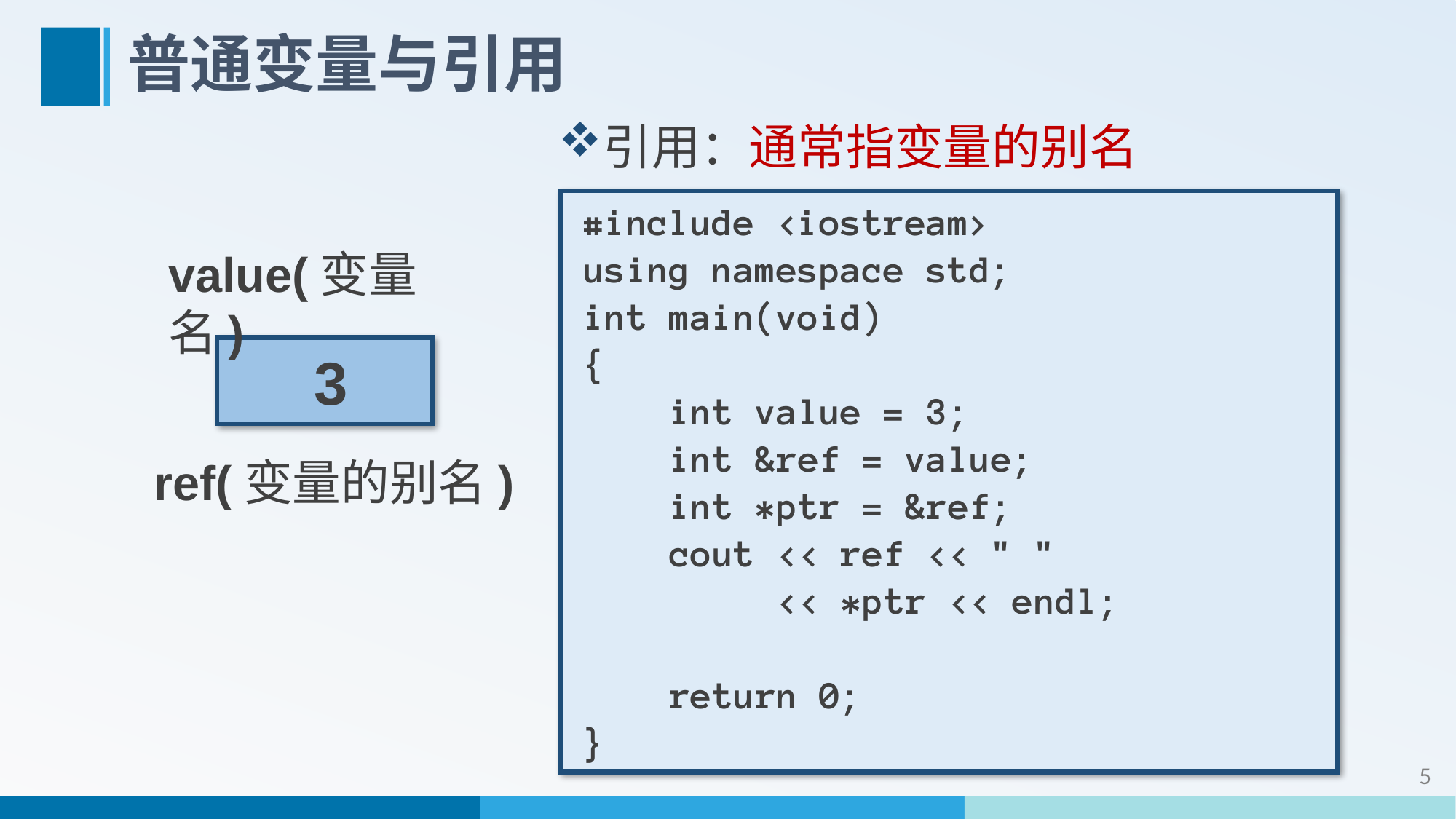

# 普通变量与引用
引用：通常指变量的别名
#include <iostream>
using namespace std;
int main(void)
{
    int value = 3;
    int &ref = value;
    int *ptr = &ref;
    cout << ref << " "
         << *ptr << endl;

    return 0;
}
value(变量名)
3
ref(变量的别名)